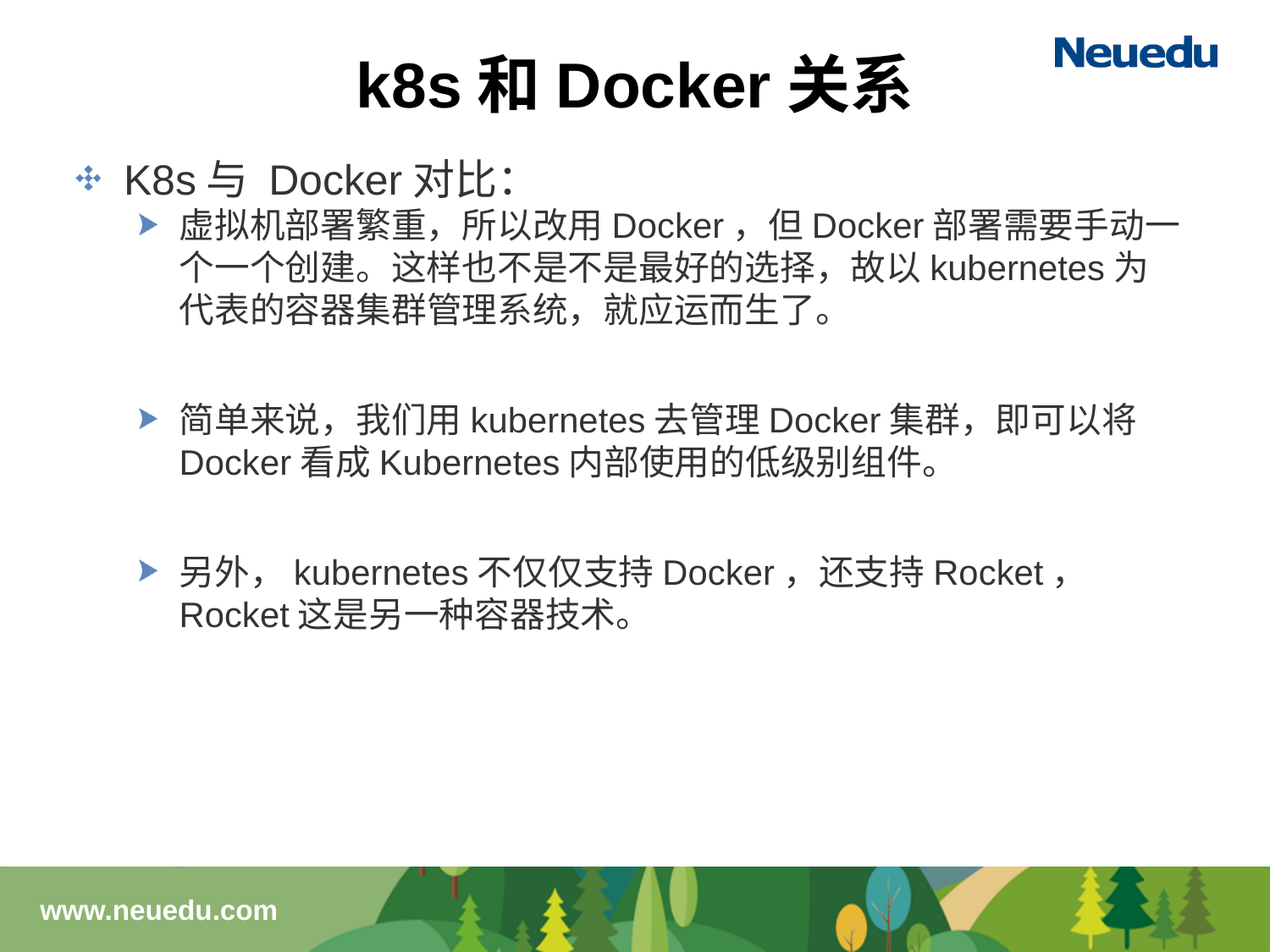

# k8s和Docker关系
K8s与 Docker对比：
虚拟机部署繁重，所以改用Docker，但Docker部署需要手动一个一个创建。这样也不是不是最好的选择，故以kubernetes为代表的容器集群管理系统，就应运而生了。

简单来说，我们用kubernetes去管理Docker集群，即可以将Docker看成Kubernetes内部使用的低级别组件。

另外，kubernetes不仅仅支持Docker，还支持Rocket， Rocket这是另一种容器技术。